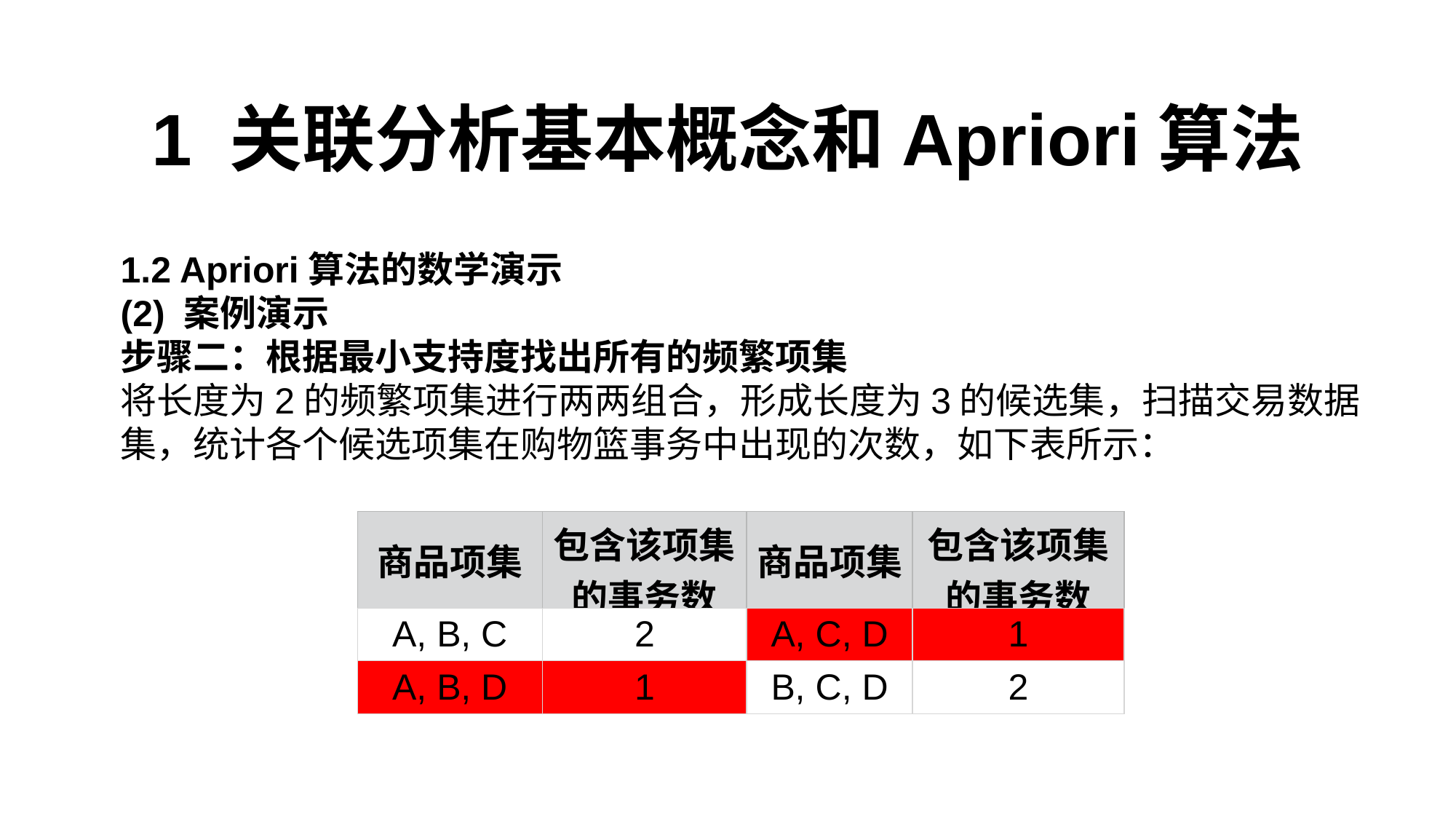

1 关联分析基本概念和Apriori算法
1.2 Apriori算法的数学演示
(2) 案例演示
步骤二：根据最小支持度找出所有的频繁项集
将长度为2的频繁项集进行两两组合，形成长度为3的候选集，扫描交易数据集，统计各个候选项集在购物篮事务中出现的次数，如下表所示：

| 商品项集 | 包含该项集的事务数 | 商品项集 | 包含该项集的事务数 |
| --- | --- | --- | --- |
| A, B, C | 2 | A, C, D | 1 |
| A, B, D | 1 | B, C, D | 2 |